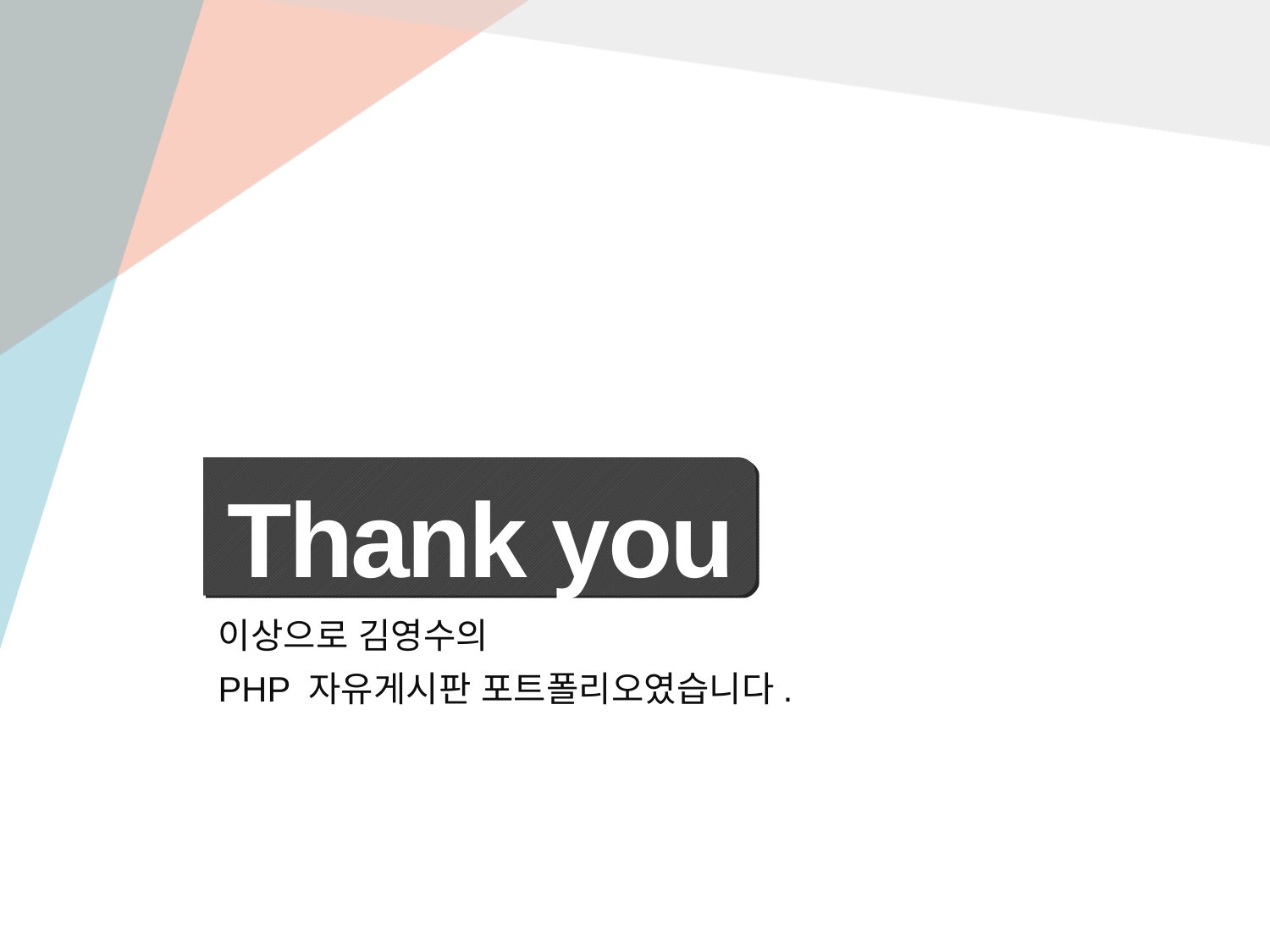

Thank you
이상으로 김영수의
PHP 자유게시판 포트폴리오였습니다.